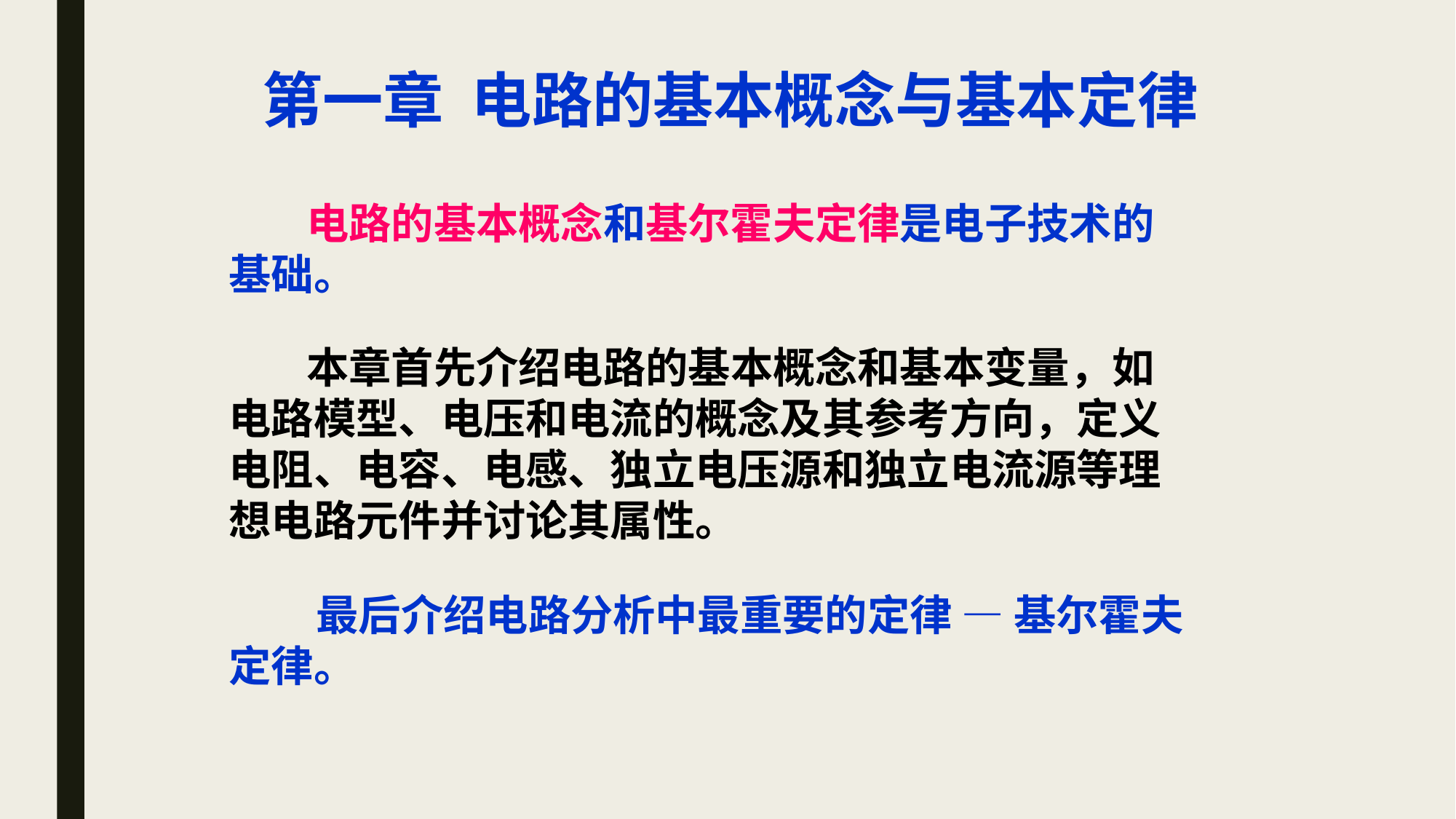

第一章  电路的基本概念与基本定律
       电路的基本概念和基尔霍夫定律是电子技术的基础。
       本章首先介绍电路的基本概念和基本变量，如电路模型、电压和电流的概念及其参考方向，定义电阻、电容、电感、独立电压源和独立电流源等理想电路元件并讨论其属性。
        最后介绍电路分析中最重要的定律 — 基尔霍夫定律。